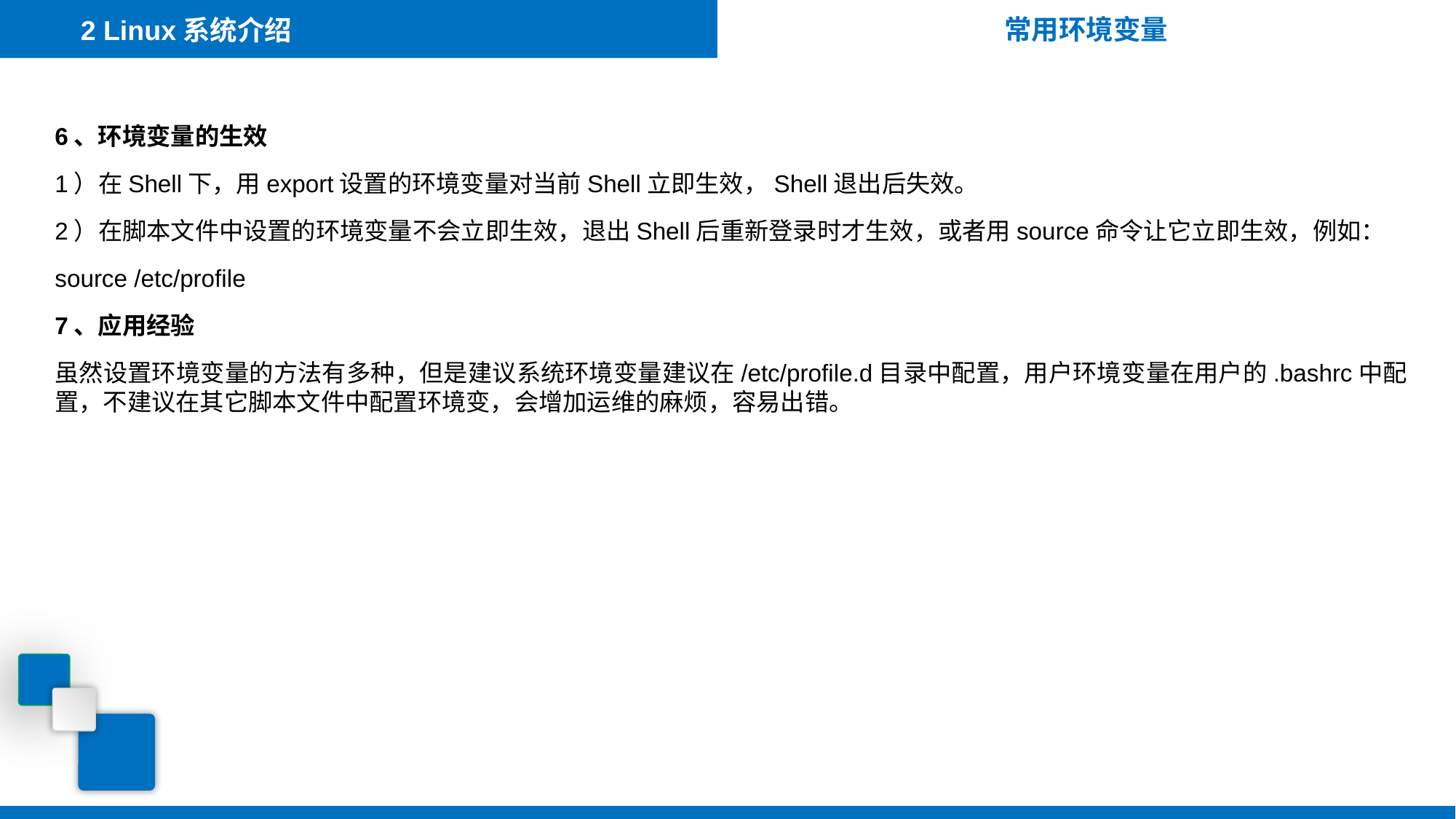

2 Linux系统介绍
常用环境变量

6、环境变量的生效
1）在Shell下，用export设置的环境变量对当前Shell立即生效，Shell退出后失效。
2）在脚本文件中设置的环境变量不会立即生效，退出Shell后重新登录时才生效，或者用source命令让它立即生效，例如：
source /etc/profile
7、应用经验
虽然设置环境变量的方法有多种，但是建议系统环境变量建议在/etc/profile.d目录中配置，用户环境变量在用户的.bashrc中配置，不建议在其它脚本文件中配置环境变，会增加运维的麻烦，容易出错。